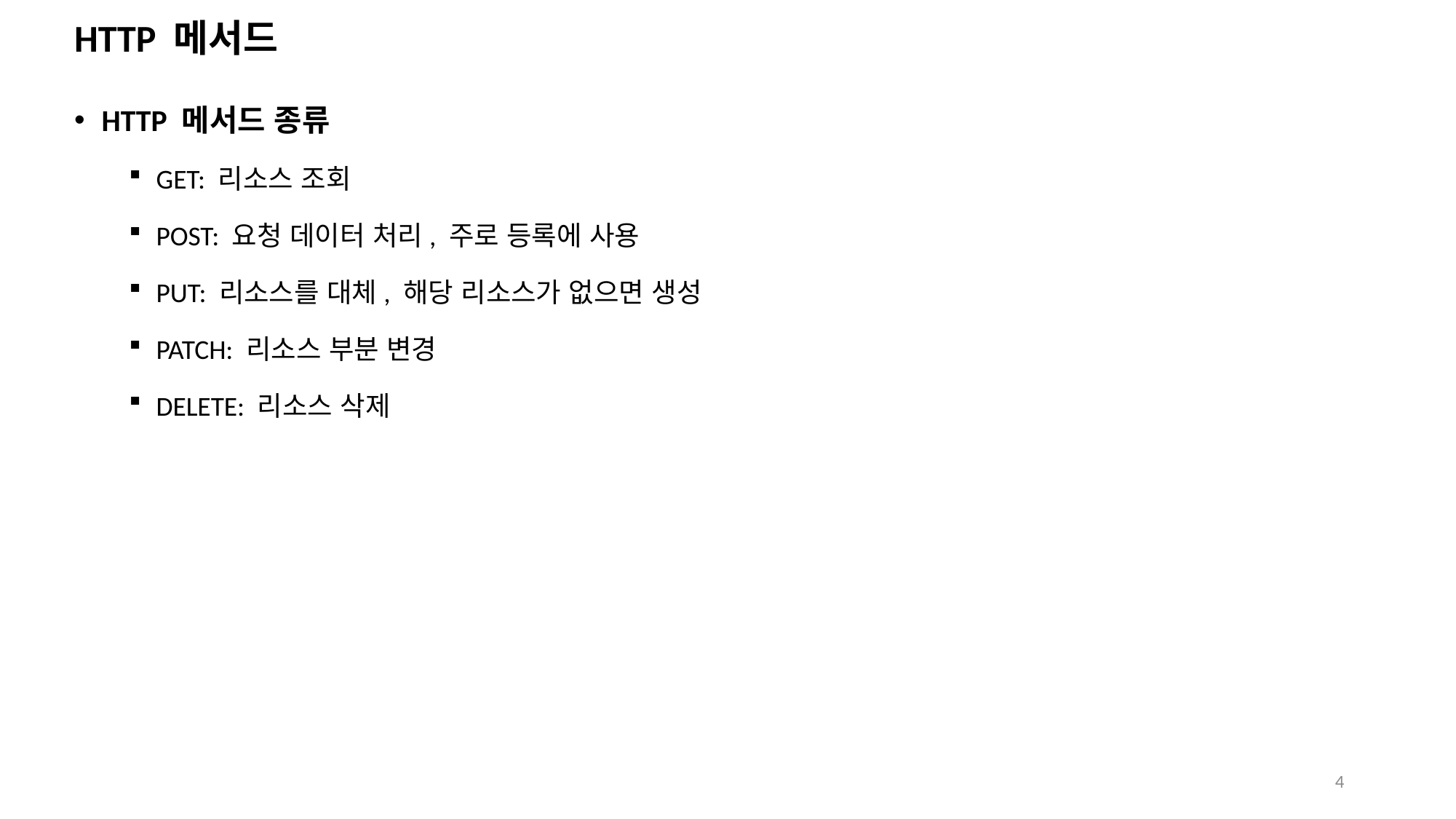

# HTTP 메서드
HTTP 메서드 종류
GET: 리소스 조회
POST: 요청 데이터 처리, 주로 등록에 사용
PUT: 리소스를 대체, 해당 리소스가 없으면 생성
PATCH: 리소스 부분 변경
DELETE: 리소스 삭제
4